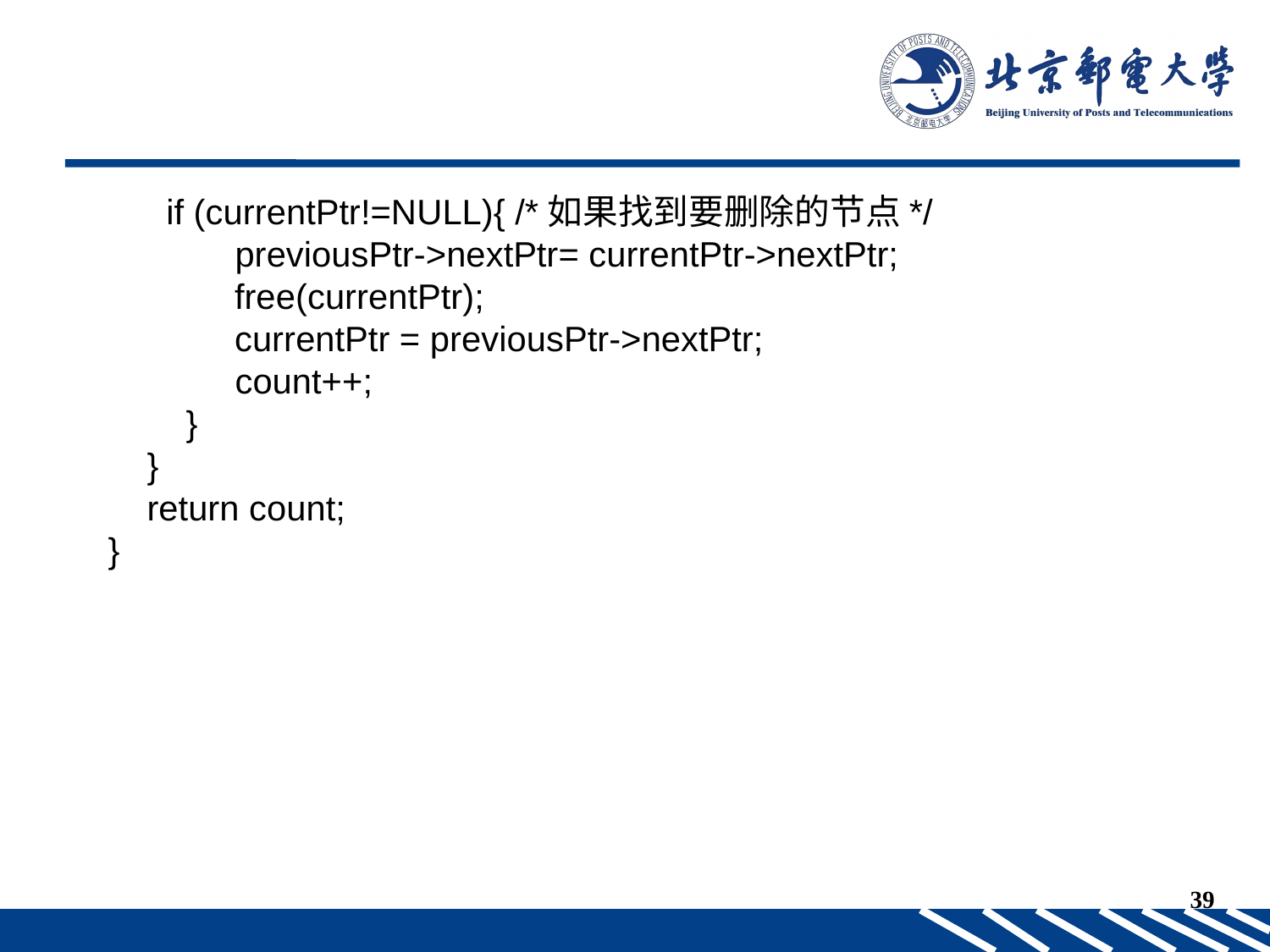

if (currentPtr!=NULL){ /*如果找到要删除的节点*/
	previousPtr->nextPtr= currentPtr->nextPtr;
             free(currentPtr);
             currentPtr = previousPtr->nextPtr;
 	count++;
        }
    }
    return count;
}
39